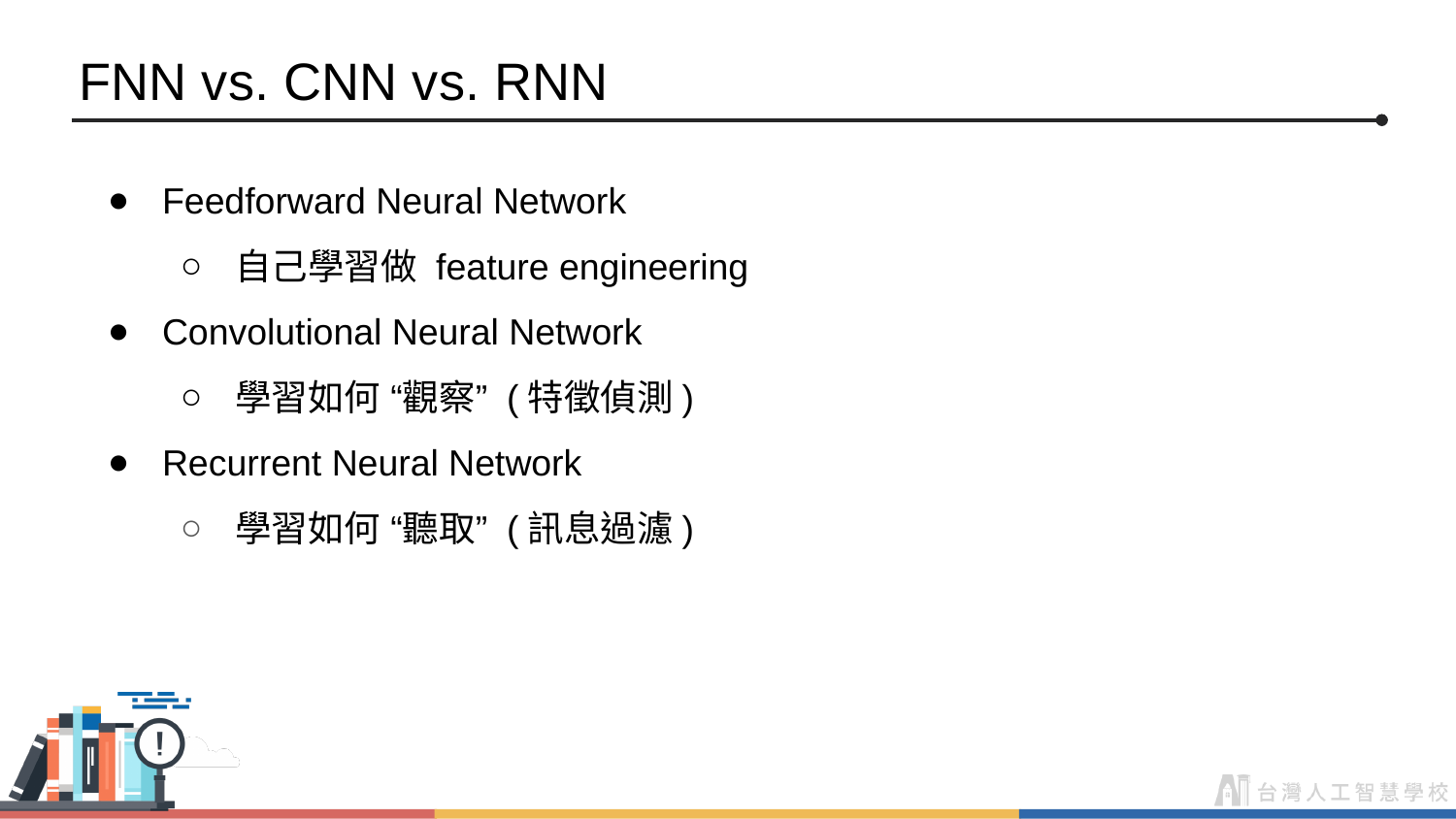

# FNN vs. CNN vs. RNN
Feedforward Neural Network
自己學習做 feature engineering
Convolutional Neural Network
學習如何 “觀察” (特徵偵測)
Recurrent Neural Network
學習如何 “聽取” (訊息過濾)